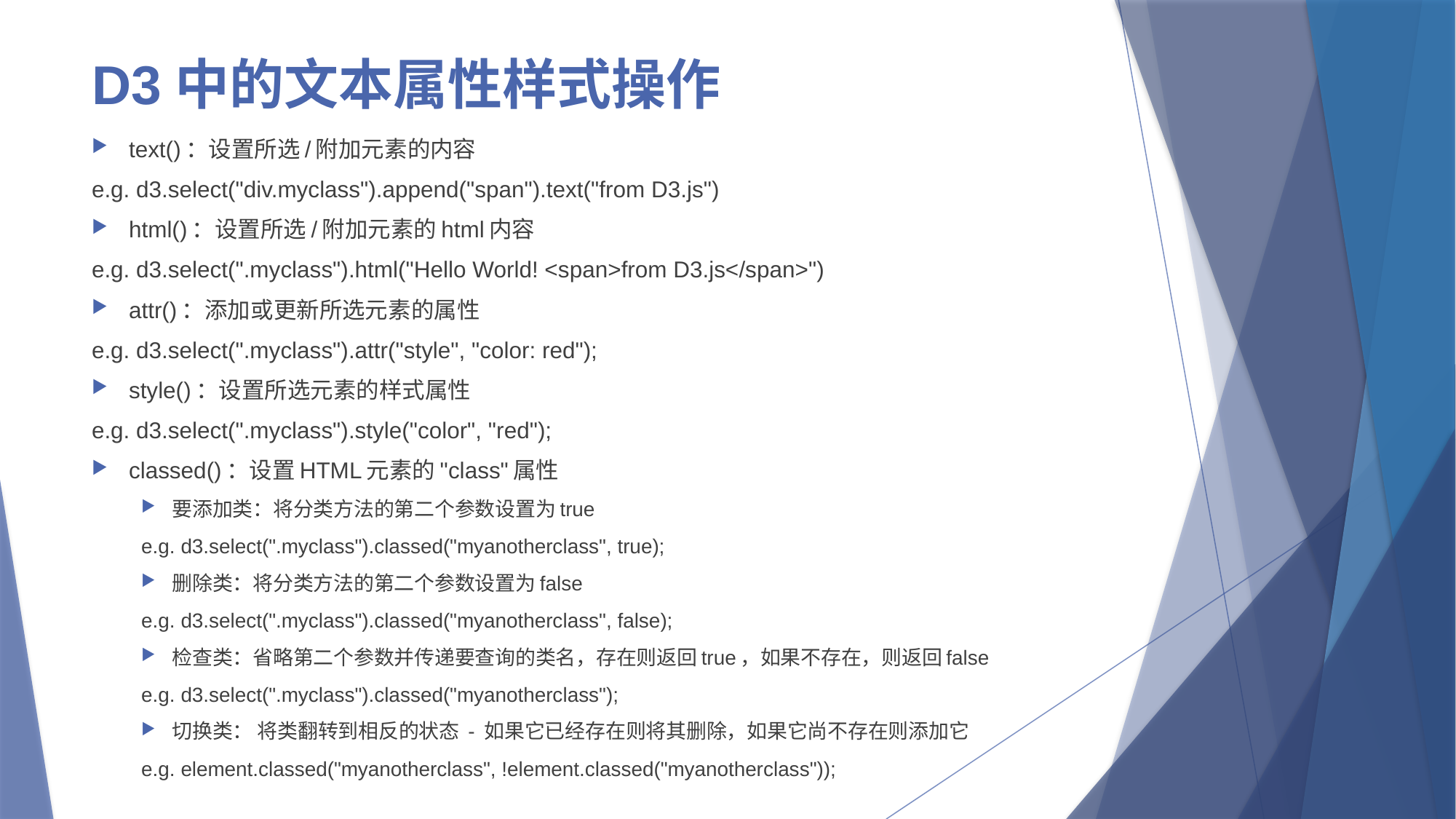

# D3中的文本属性样式操作
text()：设置所选/附加元素的内容
e.g. d3.select("div.myclass").append("span").text("from D3.js")
html()：设置所选/附加元素的html内容
e.g. d3.select(".myclass").html("Hello World! <span>from D3.js</span>")
attr()：添加或更新所选元素的属性
e.g. d3.select(".myclass").attr("style", "color: red");
style()：设置所选元素的样式属性
e.g. d3.select(".myclass").style("color", "red");
classed()：设置HTML元素的"class"属性
要添加类：将分类方法的第二个参数设置为true
e.g. d3.select(".myclass").classed("myanotherclass", true);
删除类：将分类方法的第二个参数设置为false
e.g. d3.select(".myclass").classed("myanotherclass", false);
检查类：省略第二个参数并传递要查询的类名，存在则返回true，如果不存在，则返回false
e.g. d3.select(".myclass").classed("myanotherclass");
切换类： 将类翻转到相反的状态 - 如果它已经存在则将其删除，如果它尚不存在则添加它
e.g. element.classed("myanotherclass", !element.classed("myanotherclass"));